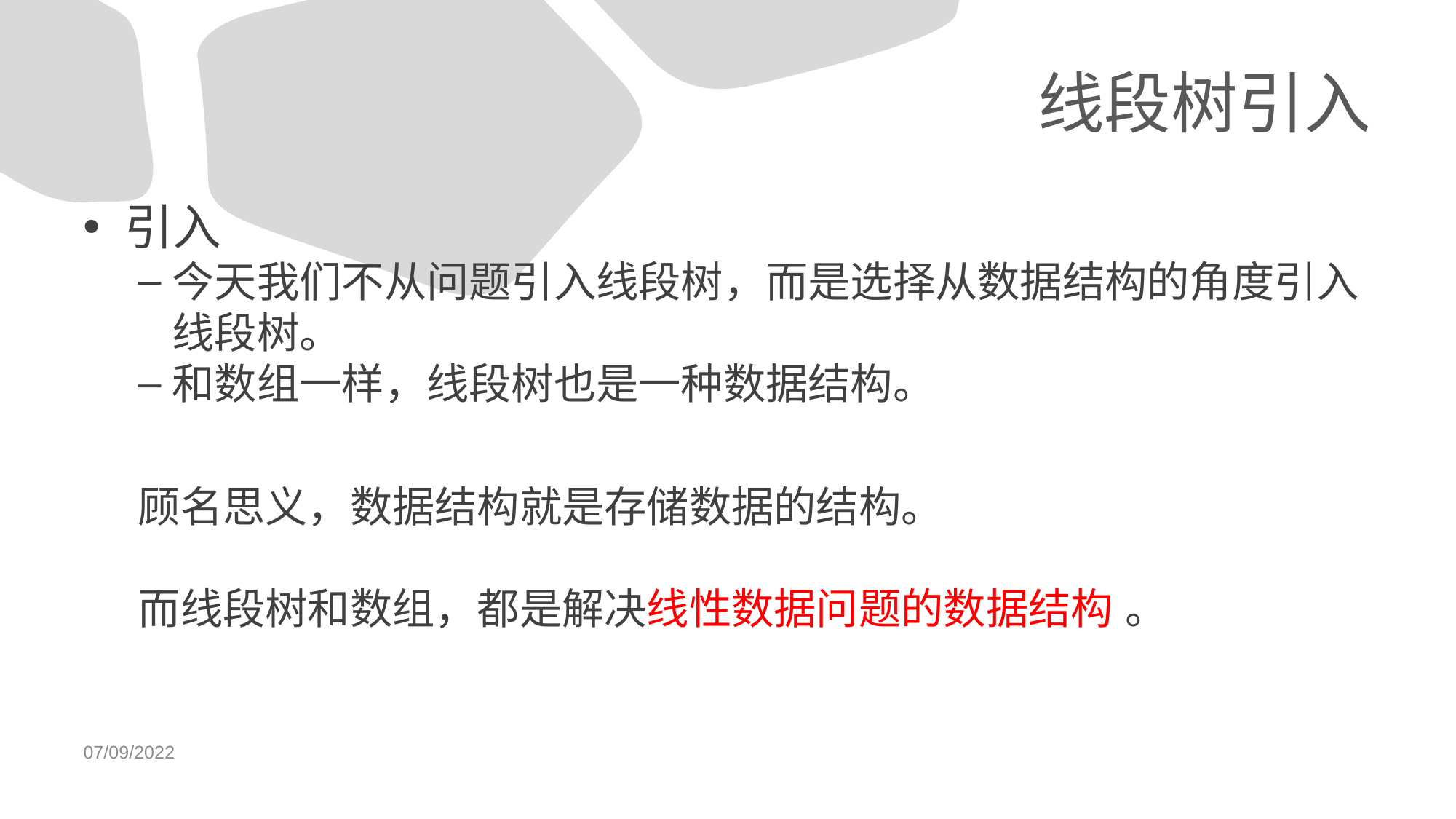

# 线段树引入
引入
今天我们不从问题引入线段树，而是选择从数据结构的角度引入线段树。
和数组一样，线段树也是一种数据结构。

顾名思义，数据结构就是存储数据的结构。

而线段树和数组，都是解决线性数据问题的数据结构 。

07/09/2022